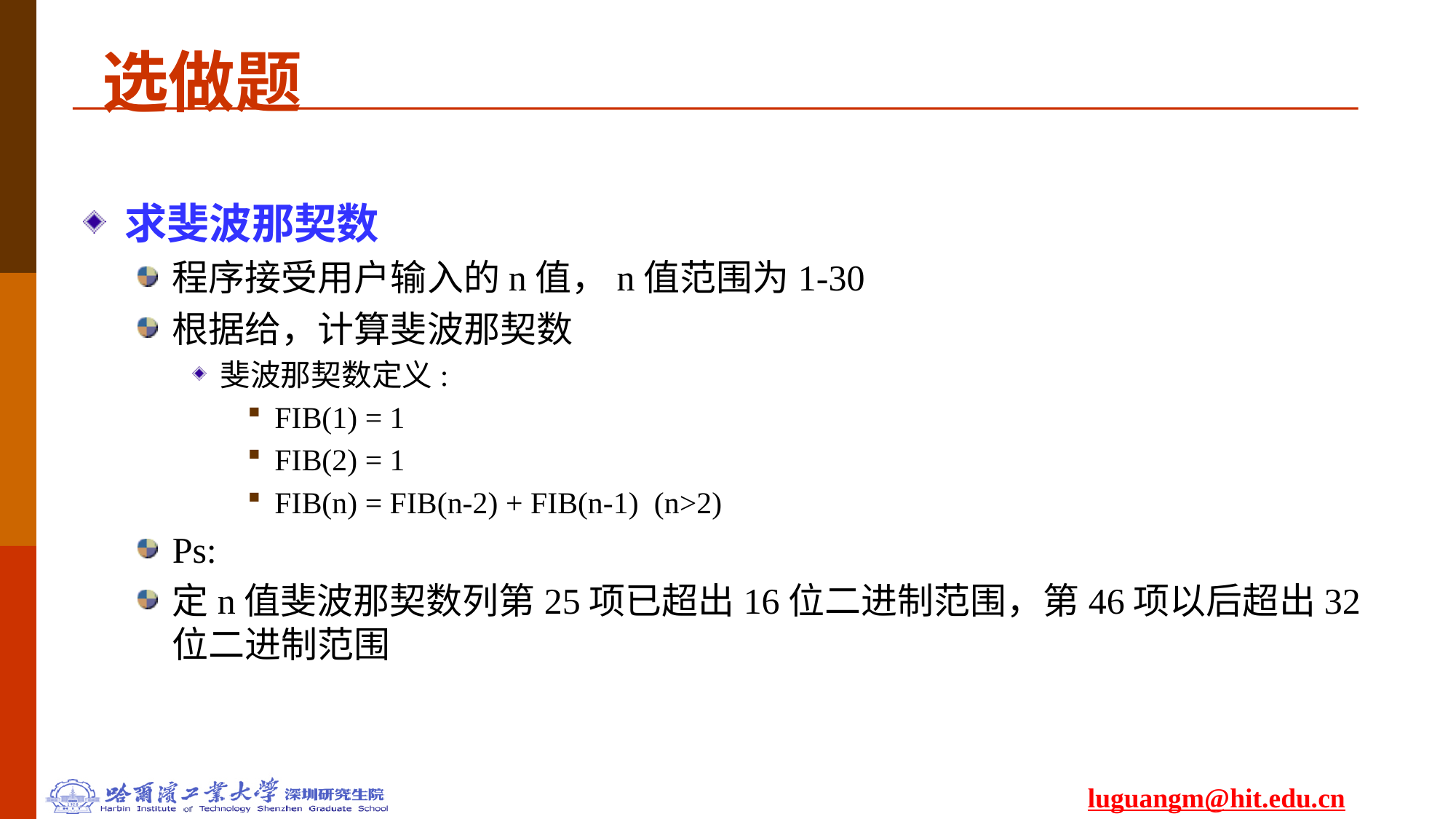

选做题
求斐波那契数
程序接受用户输入的n值，n值范围为1-30
根据给，计算斐波那契数
斐波那契数定义:
FIB(1) = 1
FIB(2) = 1
FIB(n) = FIB(n-2) + FIB(n-1)  (n>2)
Ps:
定n值斐波那契数列第25项已超出16位二进制范围，第46项以后超出32位二进制范围